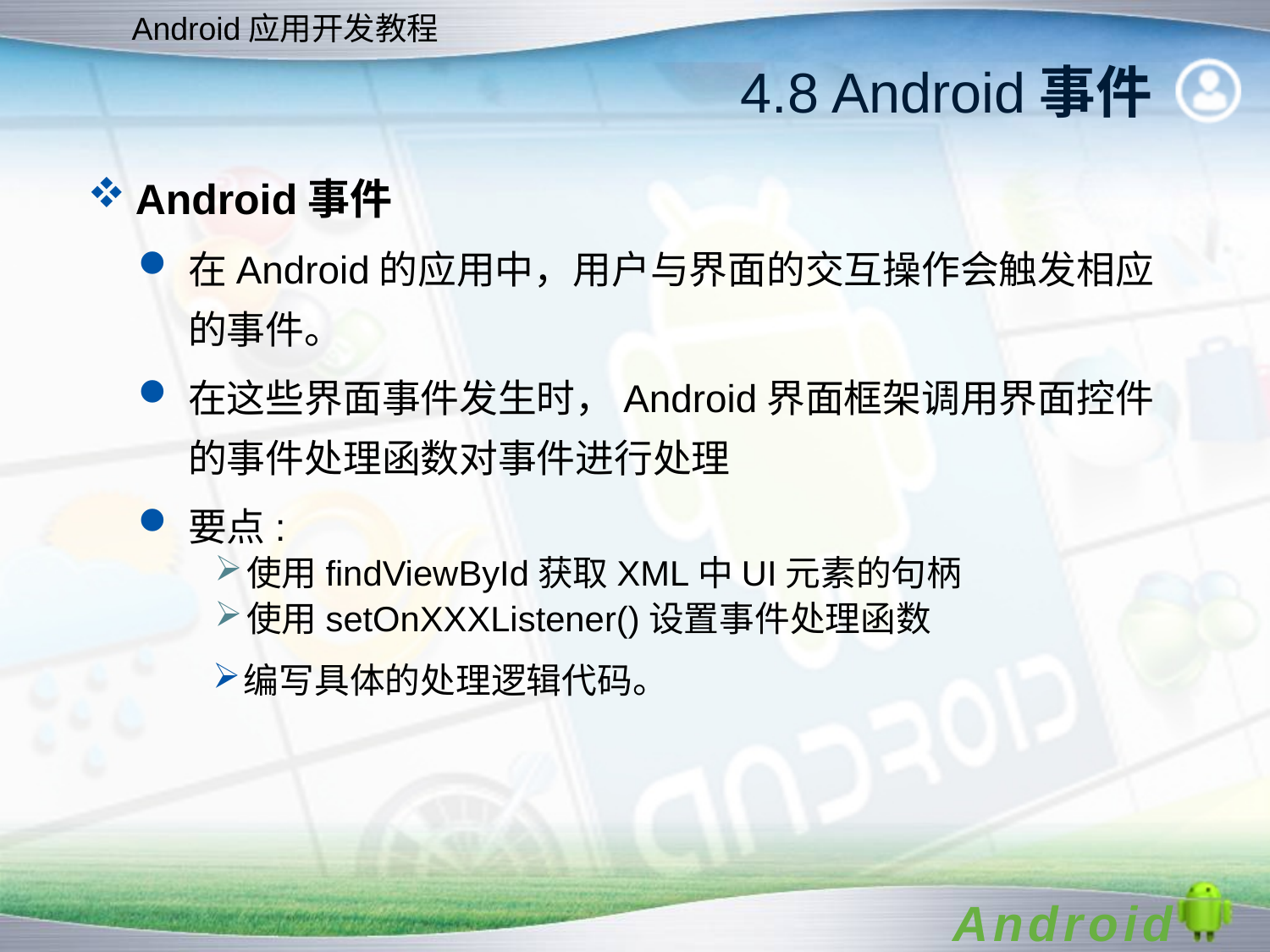

# 4.8 Android事件
Android事件
在Android的应用中，用户与界面的交互操作会触发相应的事件。
在这些界面事件发生时，Android界面框架调用界面控件的事件处理函数对事件进行处理
要点:
使用findViewById获取XML中UI元素的句柄
使用setOnXXXListener()设置事件处理函数
编写具体的处理逻辑代码。